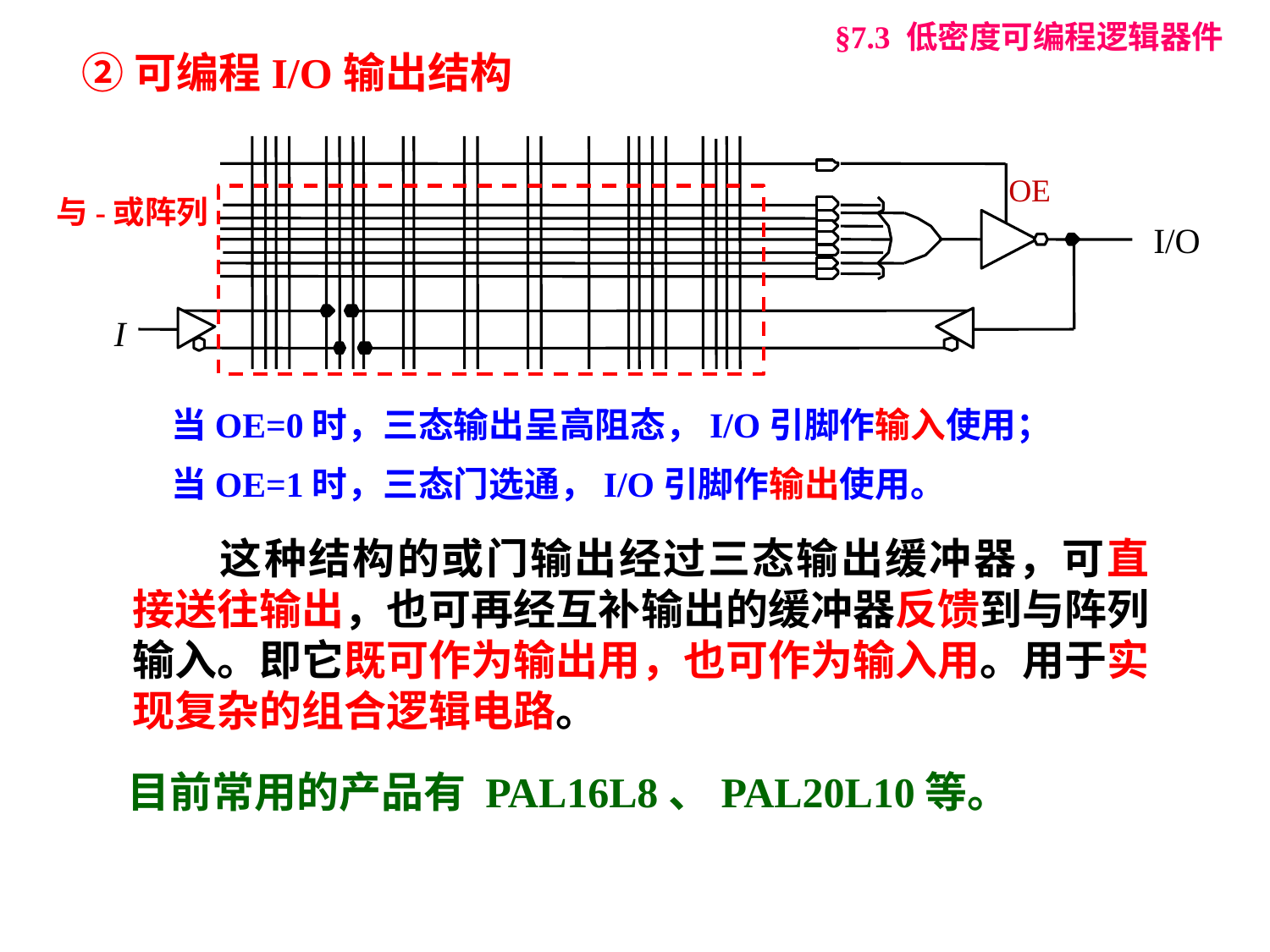

§7.3 低密度可编程逻辑器件
②可编程I/O输出结构

OE

I/O

I

与-或阵列

当OE=0时，三态输出呈高阻态，I/O引脚作输入使用；
当OE=1时，三态门选通，I/O引脚作输出使用。
这种结构的或门输出经过三态输出缓冲器，可直接送往输出，也可再经互补输出的缓冲器反馈到与阵列输入。即它既可作为输出用，也可作为输入用。用于实现复杂的组合逻辑电路。
目前常用的产品有 PAL16L8、PAL20L10等。